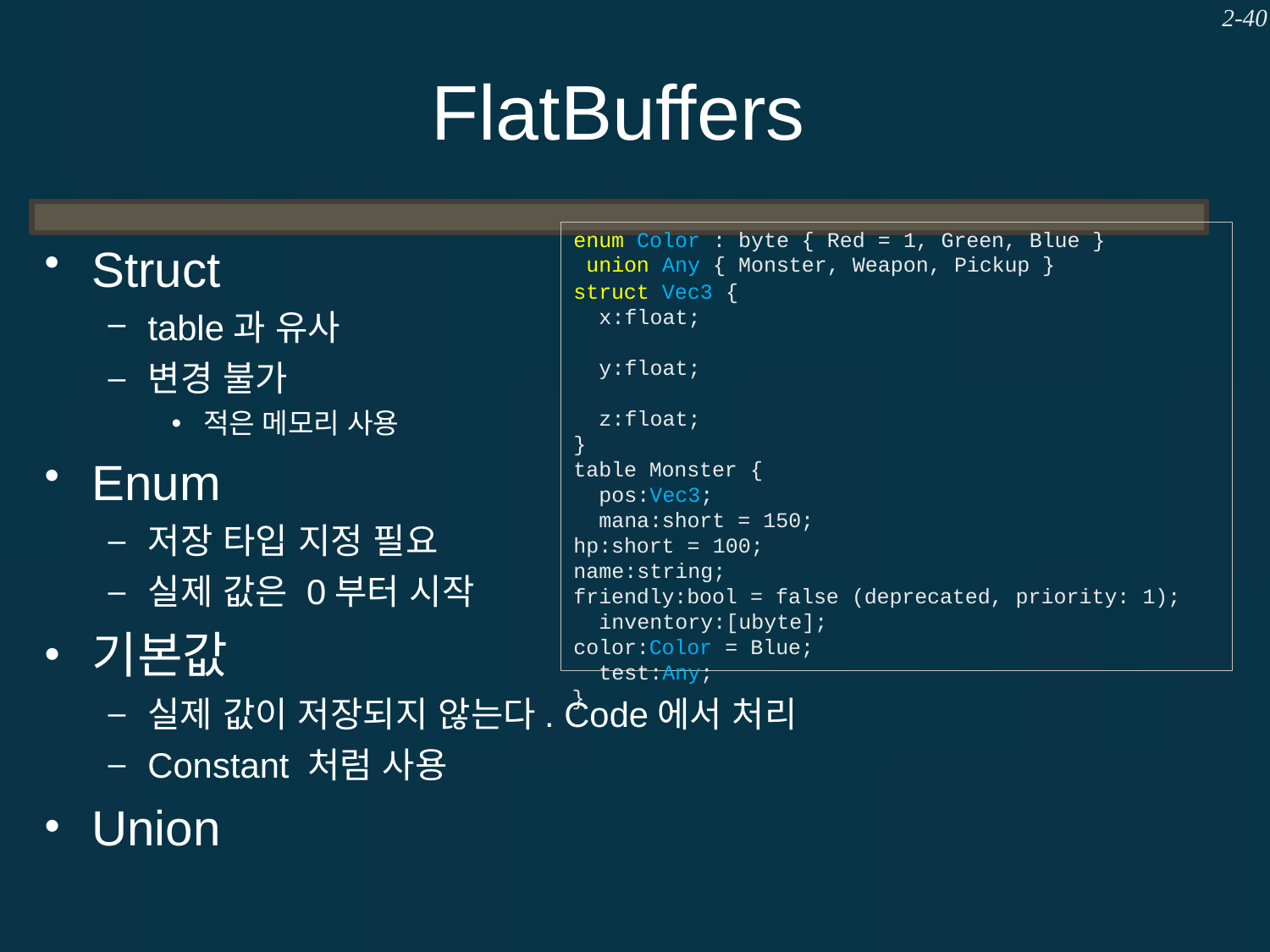

2-40
# FlatBuffers

Struct
table과 유사
변경 불가
적은 메모리 사용
Enum
저장 타입 지정 필요
실제 값은 0부터 시작
기본값
enum Color : byte { Red = 1, Green, Blue }  union Any { Monster, Weapon, Pickup }
struct Vec3 {
x:float;  y:float;  z:float;
}
table Monster {
	pos:Vec3;
	mana:short = 150;
hp:short = 100;
name:string;
friendly:bool = false (deprecated, priority: 1);  inventory:[ubyte];
color:Color = Blue;  test:Any;
}
실제 값이 저장되지 않는다. Code에서 처리
Constant 처럼 사용
Union